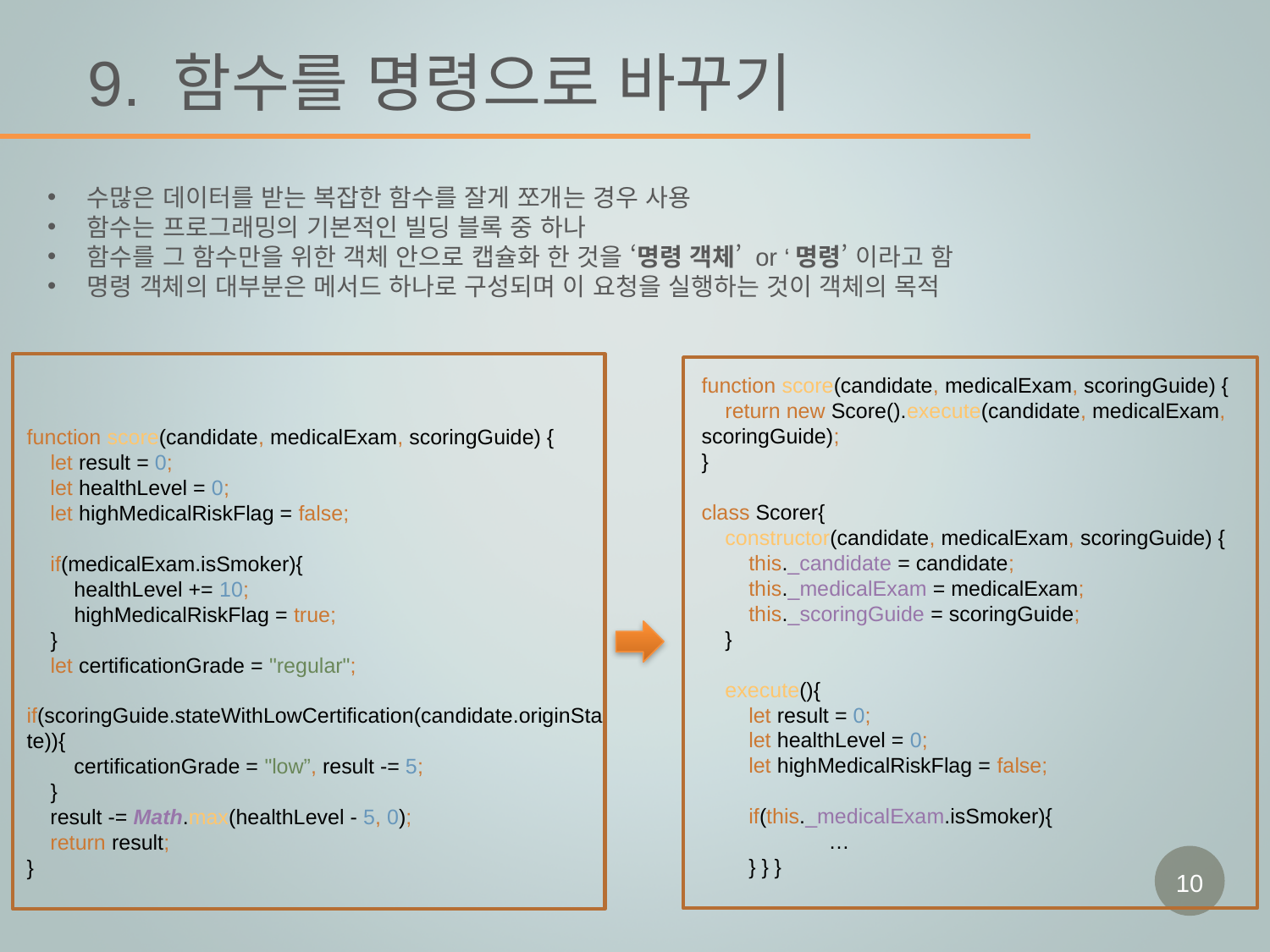

# 9. 함수를 명령으로 바꾸기
수많은 데이터를 받는 복잡한 함수를 잘게 쪼개는 경우 사용
함수는 프로그래밍의 기본적인 빌딩 블록 중 하나
함수를 그 함수만을 위한 객체 안으로 캡슐화 한 것을 ‘명령 객체’ or ‘명령’ 이라고 함
명령 객체의 대부분은 메서드 하나로 구성되며 이 요청을 실행하는 것이 객체의 목적

function score(candidate, medicalExam, scoringGuide) {
    return new Score().execute(candidate, medicalExam, scoringGuide);
}
class Scorer{
    constructor(candidate, medicalExam, scoringGuide) {
        this._candidate = candidate;
        this._medicalExam = medicalExam;
        this._scoringGuide = scoringGuide;
    }
    execute(){
        let result = 0;
        let healthLevel = 0;
        let highMedicalRiskFlag = false;
        if(this._medicalExam.isSmoker){
	…
        } } }
function score(candidate, medicalExam, scoringGuide) {
    let result = 0;
    let healthLevel = 0;
    let highMedicalRiskFlag = false;
    if(medicalExam.isSmoker){
        healthLevel += 10;
        highMedicalRiskFlag = true;
    }
    let certificationGrade = "regular";
    if(scoringGuide.stateWithLowCertification(candidate.originState)){
        certificationGrade = "low”, result -= 5;
    }
    result -= Math.max(healthLevel - 5, 0);
    return result;
}